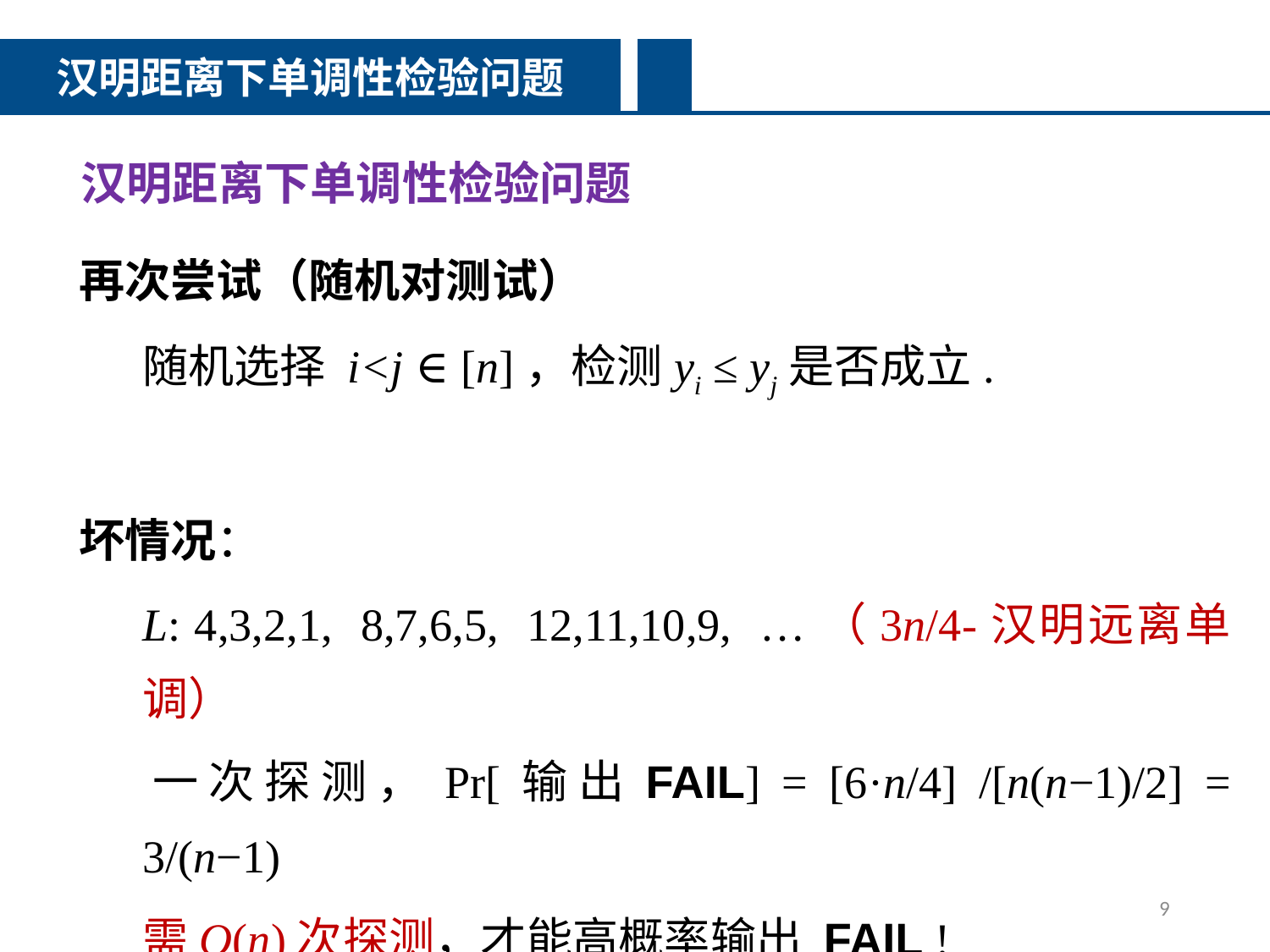

汉明距离下单调性检验问题

汉明距离下单调性检验问题
再次尝试（随机对测试）
	随机选择 i<j ∈ [n]，检测yi ≤ yj是否成立.

坏情况：
	L: 4,3,2,1,  8,7,6,5,  12,11,10,9,  …（3n/4-汉明远离单调）
	一次探测，Pr[输出FAIL] = [6·n/4] /[n(n−1)/2] = 3/(n−1)
	需O(n)次探测，才能高概率输出 FAIL !
9